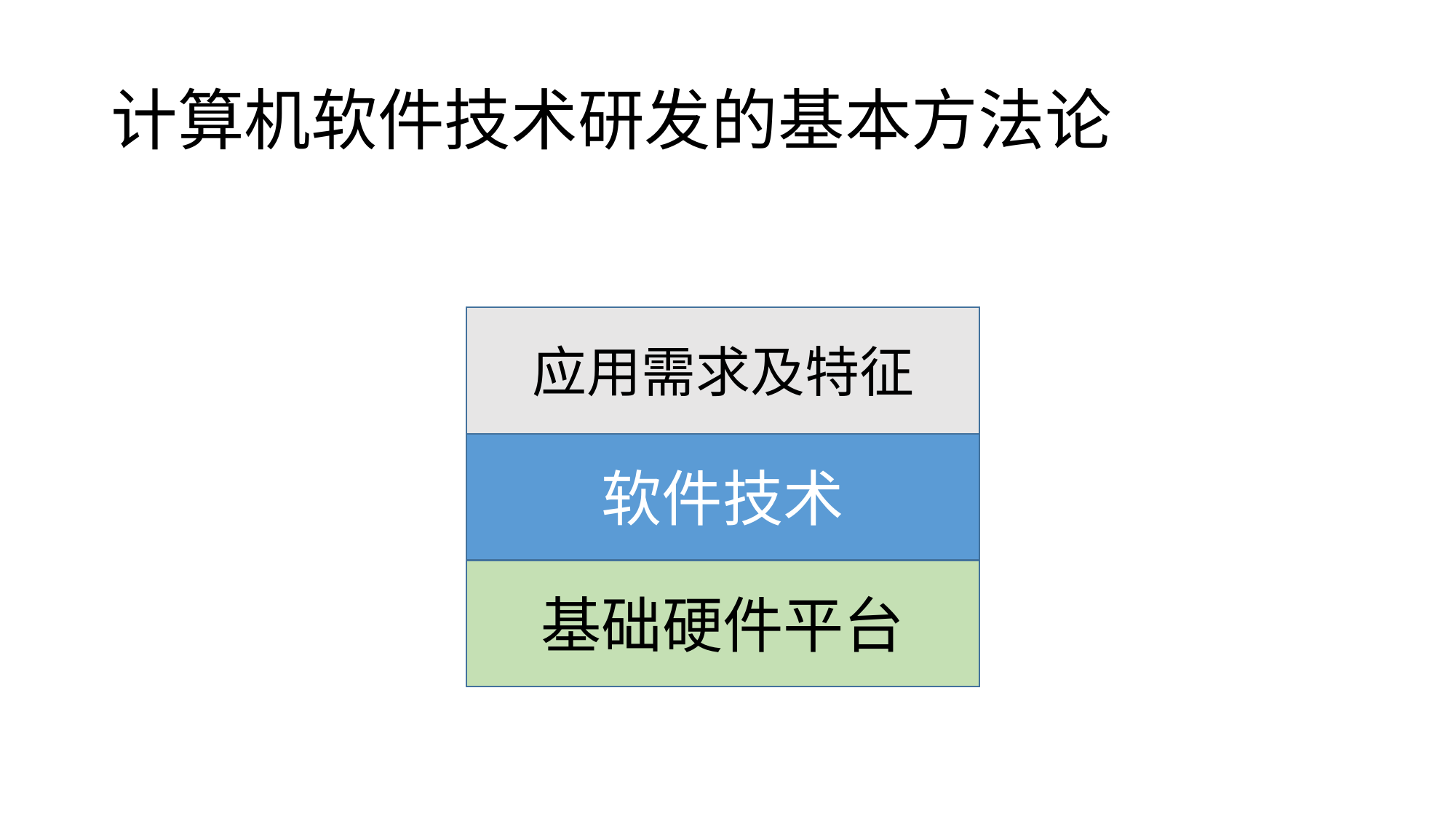

# 计算机软件技术研发的基本方法论

应用需求及特征
软件技术
基础硬件平台